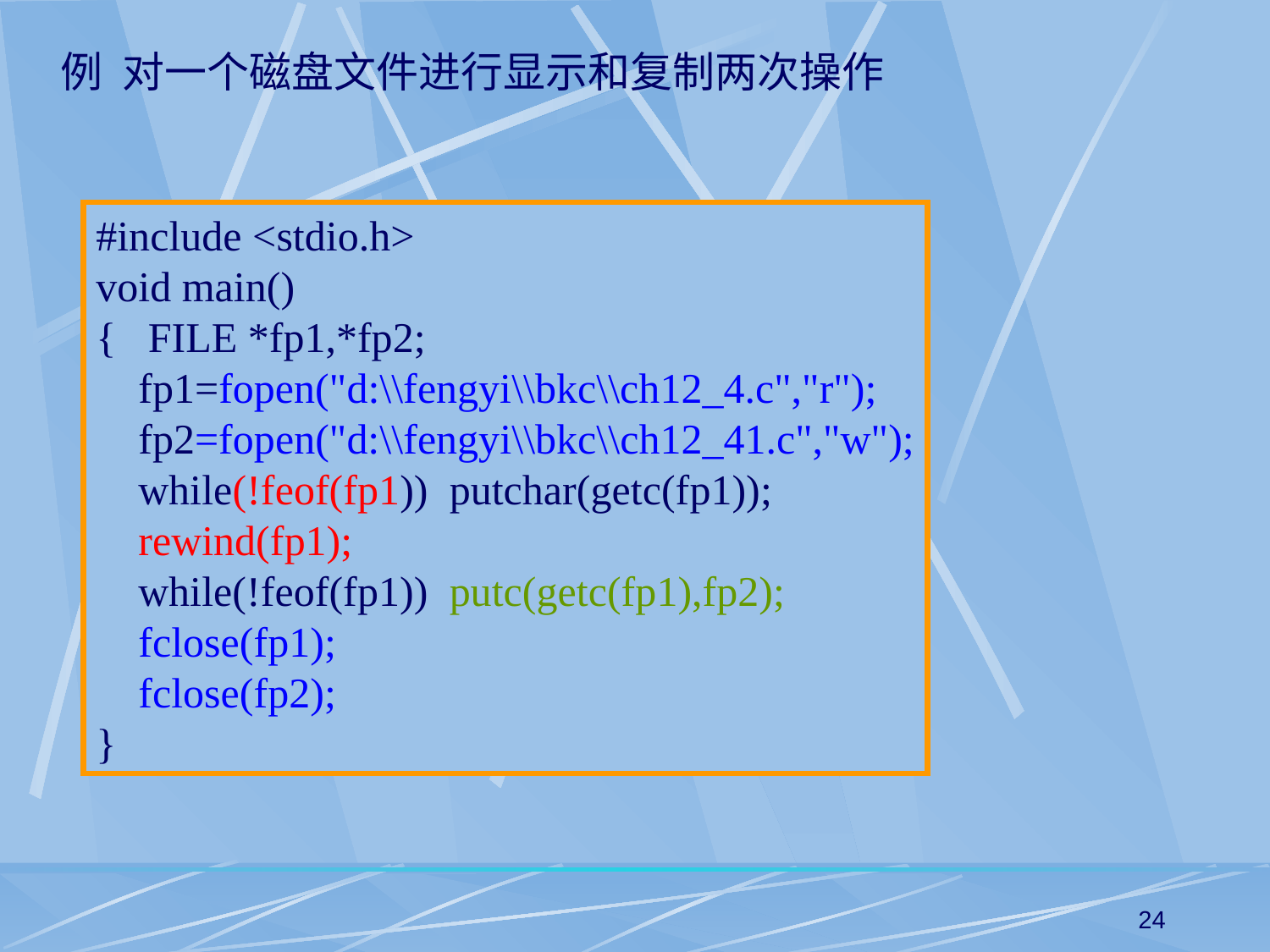

例  对一个磁盘文件进行显示和复制两次操作
#include <stdio.h>
void main()
{   FILE *fp1,*fp2;
    fp1=fopen("d:\\fengyi\\bkc\\ch12_4.c","r");
    fp2=fopen("d:\\fengyi\\bkc\\ch12_41.c","w");
    while(!feof(fp1))  putchar(getc(fp1));
    rewind(fp1);
    while(!feof(fp1))  putc(getc(fp1),fp2);
    fclose(fp1);
    fclose(fp2);
}
24